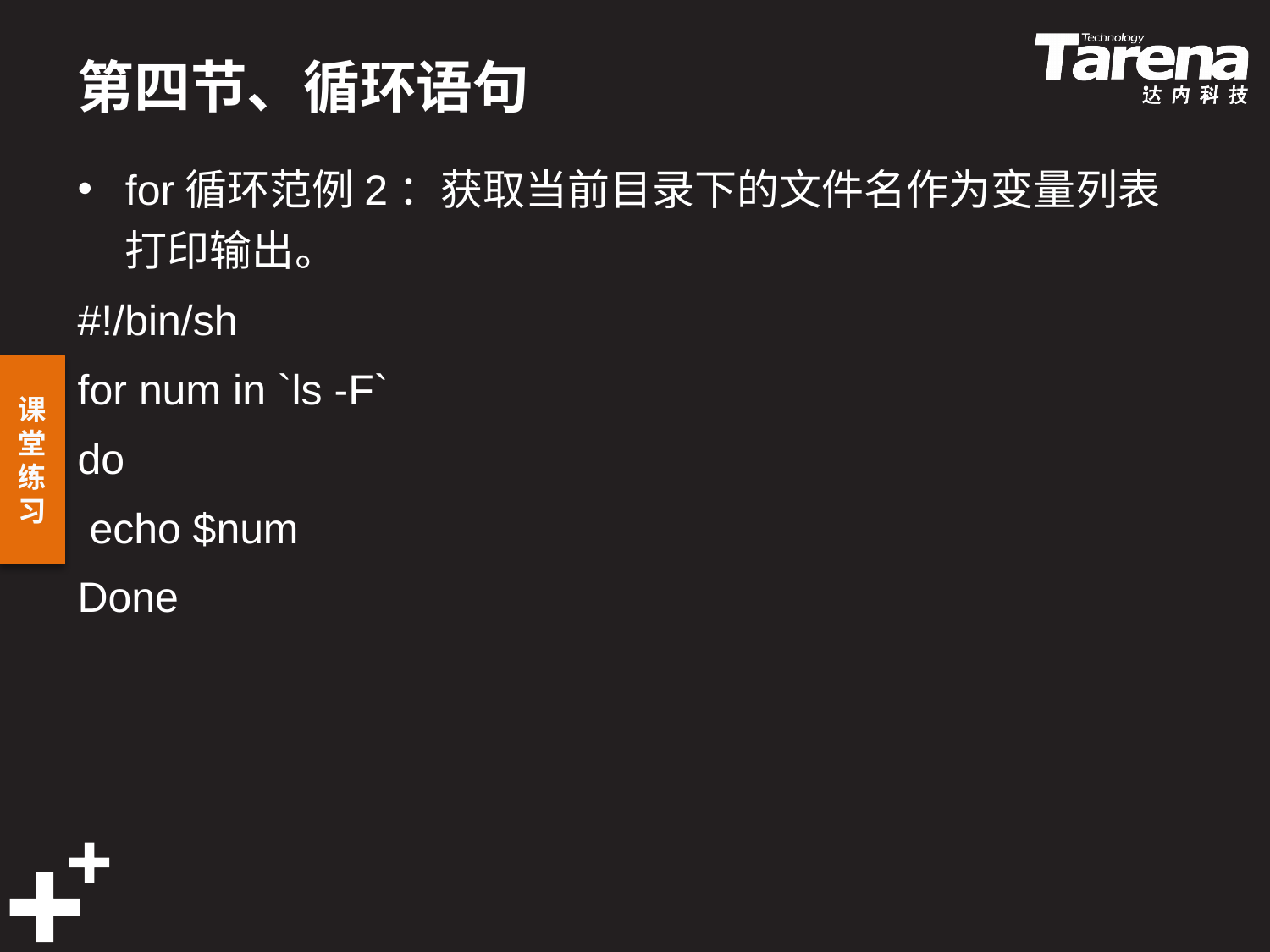

# 第四节、循环语句
for循环范例2：获取当前目录下的文件名作为变量列表打印输出。
#!/bin/sh
for num in `ls -F`
do
 echo $num
Done